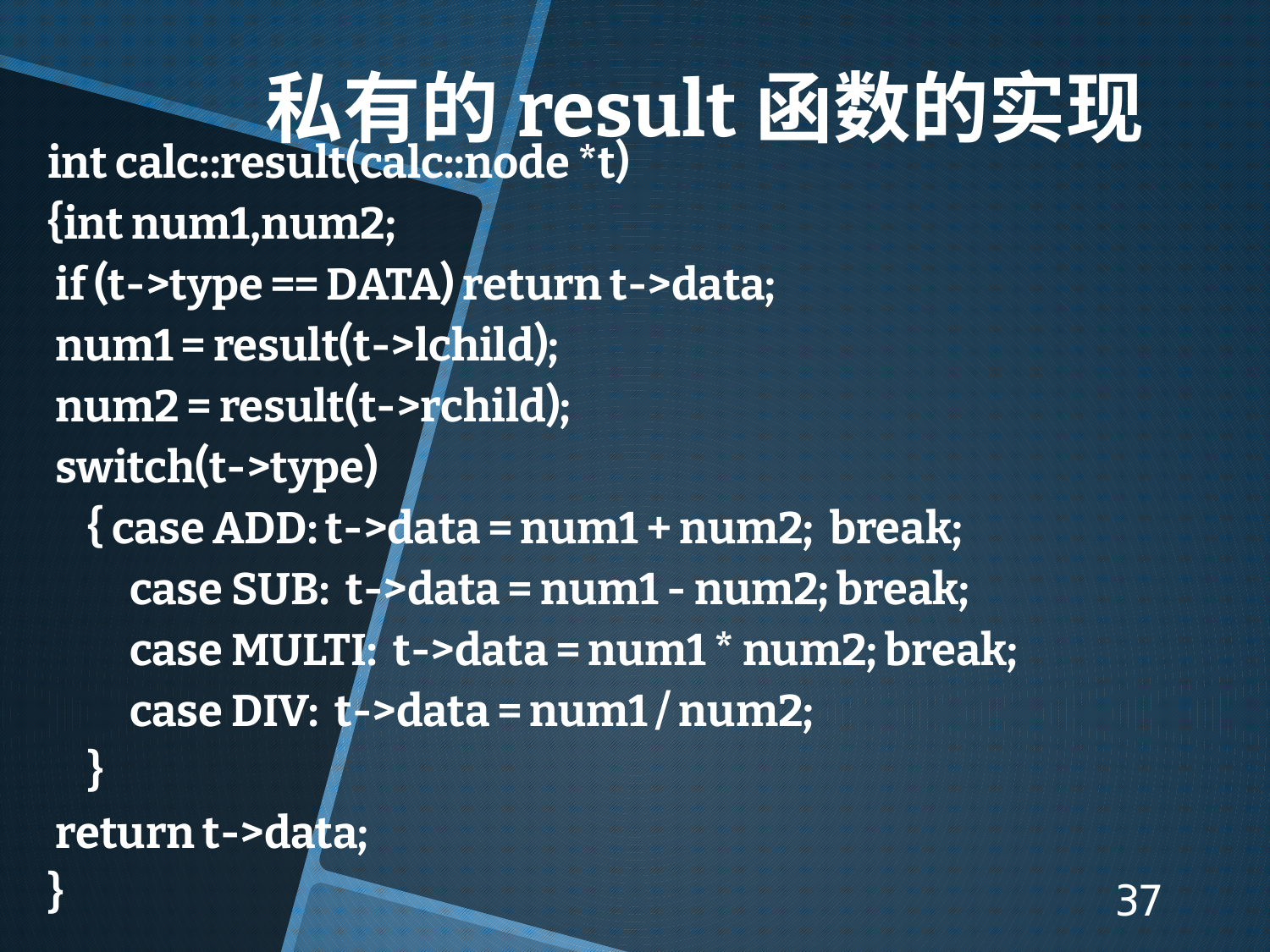

# 私有的result函数的实现
int calc::result(calc::node *t)
{int num1,num2;
 if (t->type == DATA) return t->data;
 num1 = result(t->lchild);
 num2 = result(t->rchild);
 switch(t->type)
     { case ADD: t->data = num1 + num2;  break;
	case SUB:  t->data = num1 - num2; break;
	case MULTI:  t->data = num1 * num2; break;
	case DIV:  t->data = num1 / num2;
     }
 return t->data;
}
37